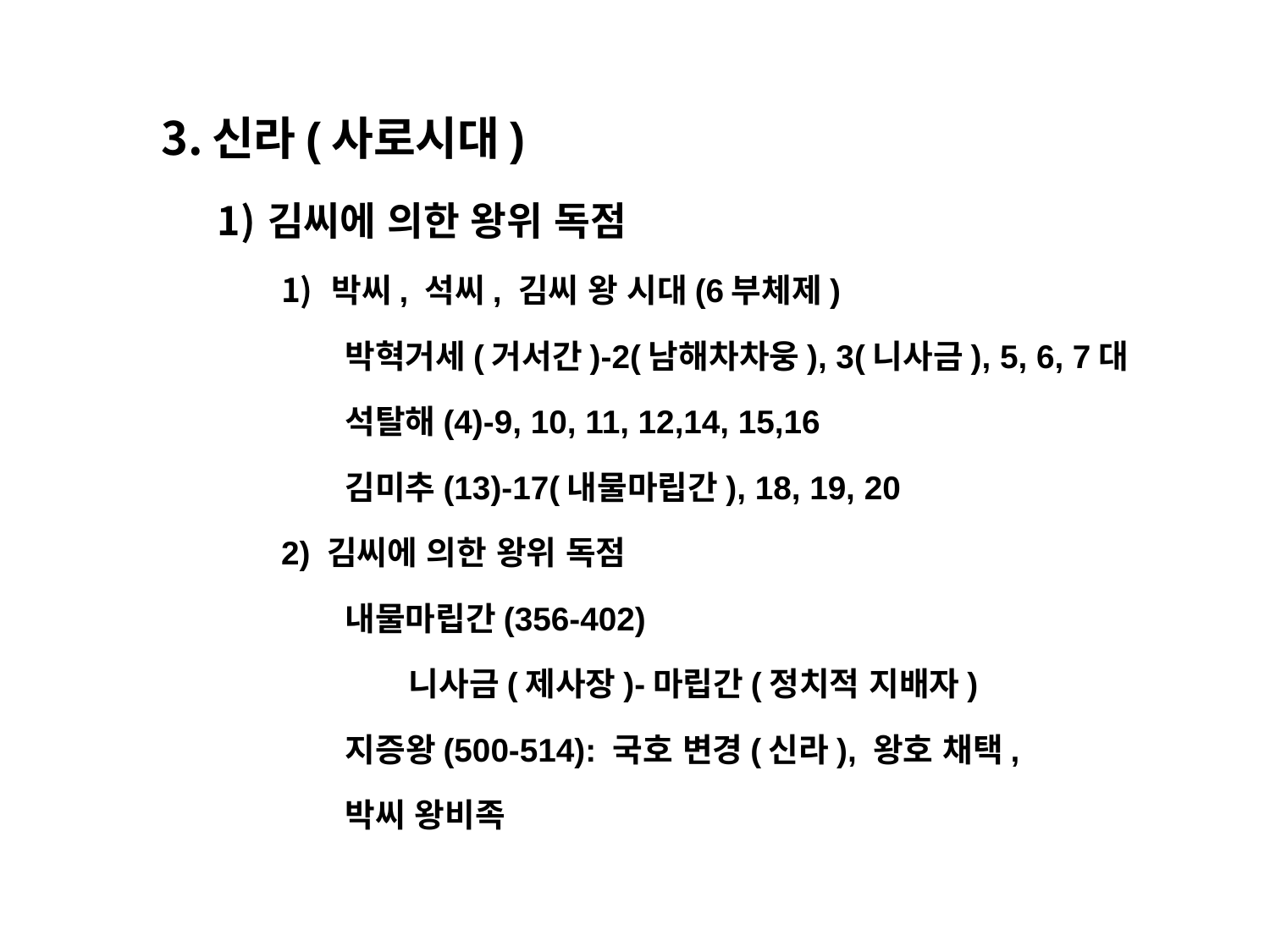

신라(사로시대)
김씨에 의한 왕위 독점
박씨, 석씨, 김씨 왕 시대(6부체제)
박혁거세(거서간)-2(남해차차웅), 3(니사금), 5, 6, 7대
석탈해(4)-9, 10, 11, 12,14, 15,16
김미추(13)-17(내물마립간), 18, 19, 20
2) 김씨에 의한 왕위 독점
내물마립간(356-402)
니사금(제사장)-마립간(정치적 지배자)
지증왕(500-514): 국호 변경(신라), 왕호 채택,
박씨 왕비족